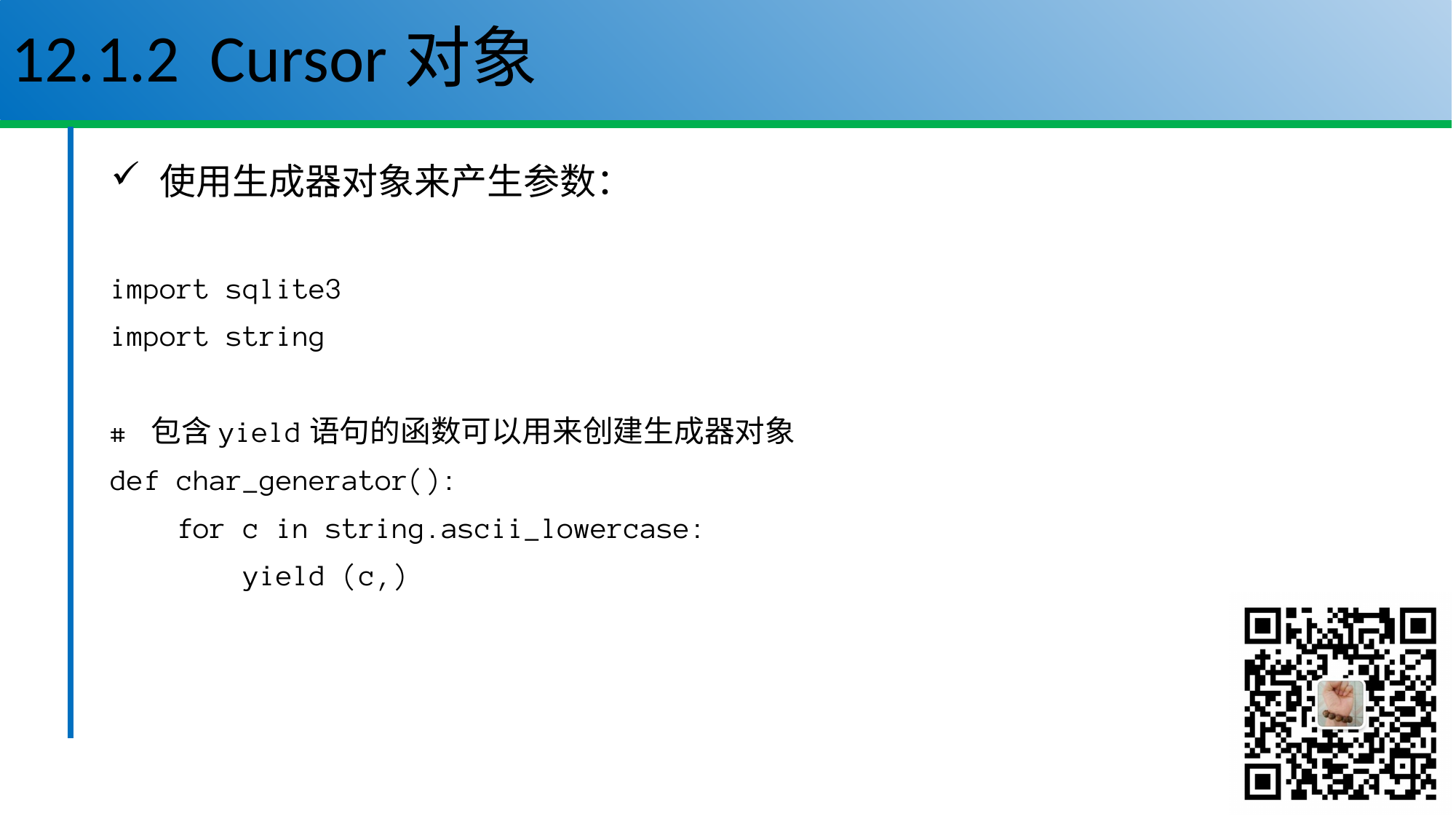

# 12.1.2  Cursor对象
使用生成器对象来产生参数：

import sqlite3
import string

# 包含yield语句的函数可以用来创建生成器对象
def char_generator():
    for c in string.ascii_lowercase:
        yield (c,)
14